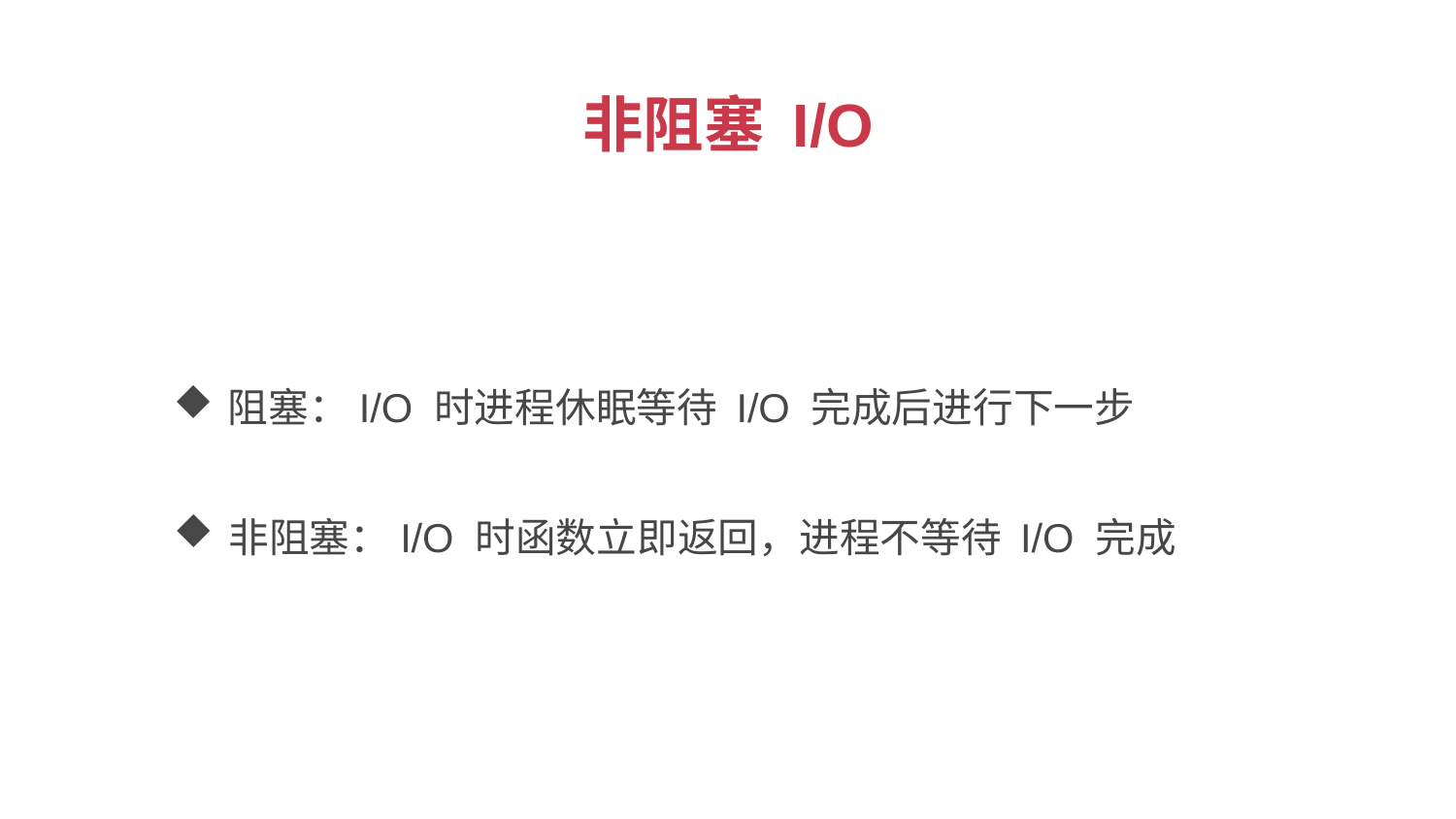

非阻塞 I/O
阻塞：I/O 时进程休眠等待 I/O 完成后进行下一步
非阻塞：I/O 时函数立即返回，进程不等待 I/O 完成